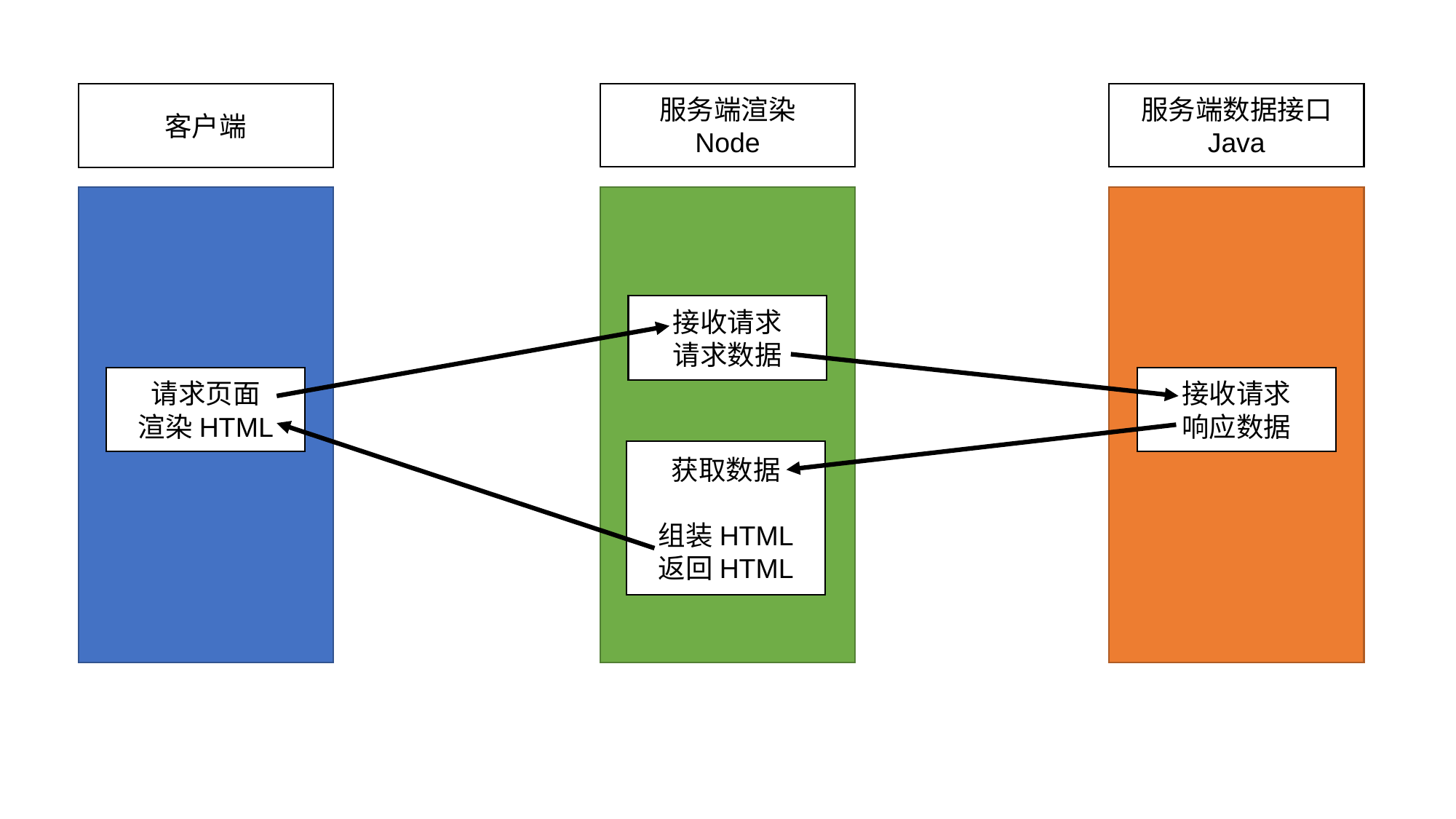

服务端数据接口
Java
服务端渲染
Node
客户端

接收请求
请求数据
请求页面
渲染HTML
接收请求
响应数据
获取数据

组装HTML
返回HTML